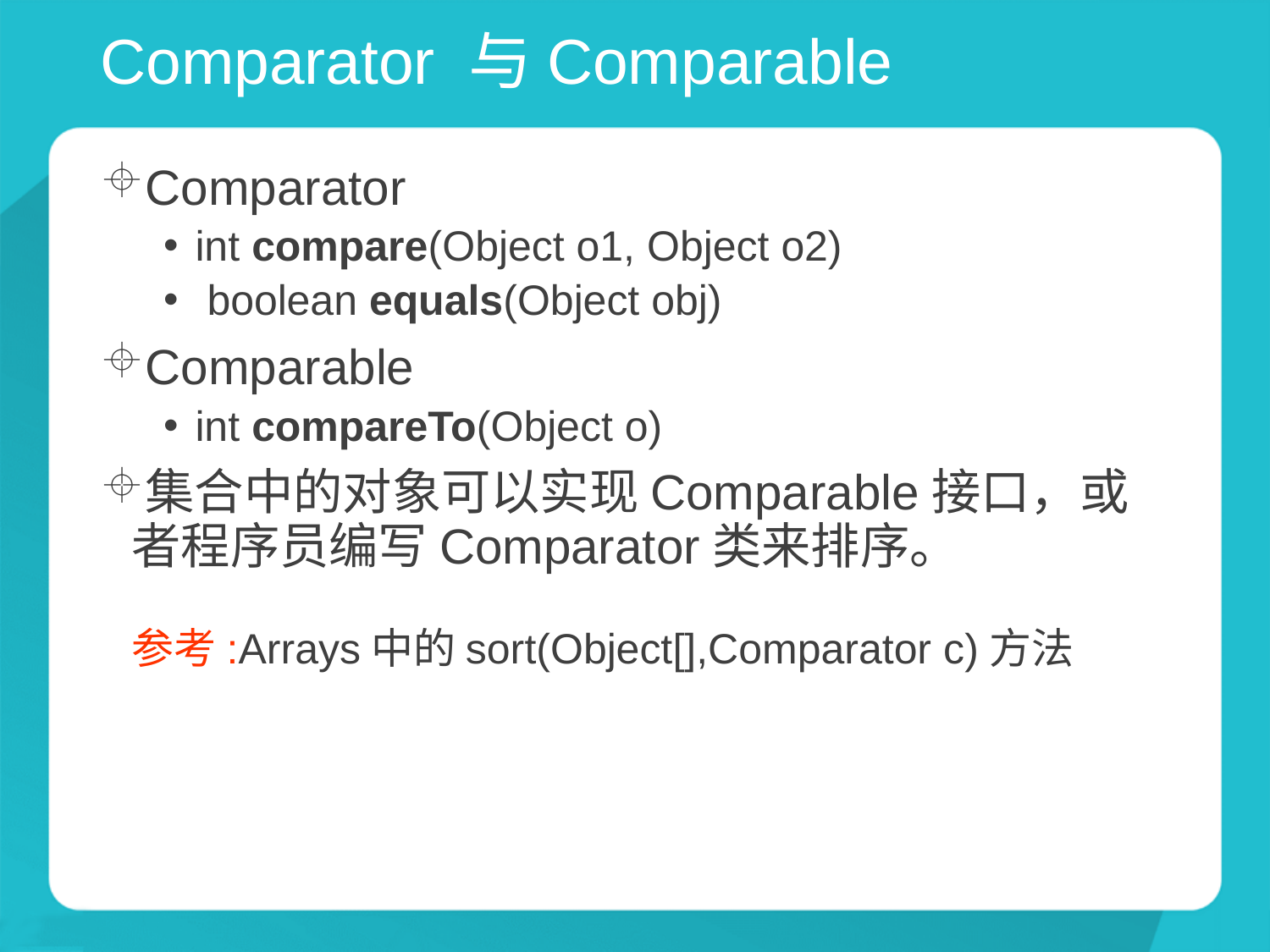

# Comparator 与Comparable
Comparator
int compare(Object o1, Object o2)
 boolean equals(Object obj)
Comparable
int compareTo(Object o)
集合中的对象可以实现Comparable接口，或者程序员编写Comparator类来排序。
参考:Arrays中的sort(Object[],Comparator c)方法